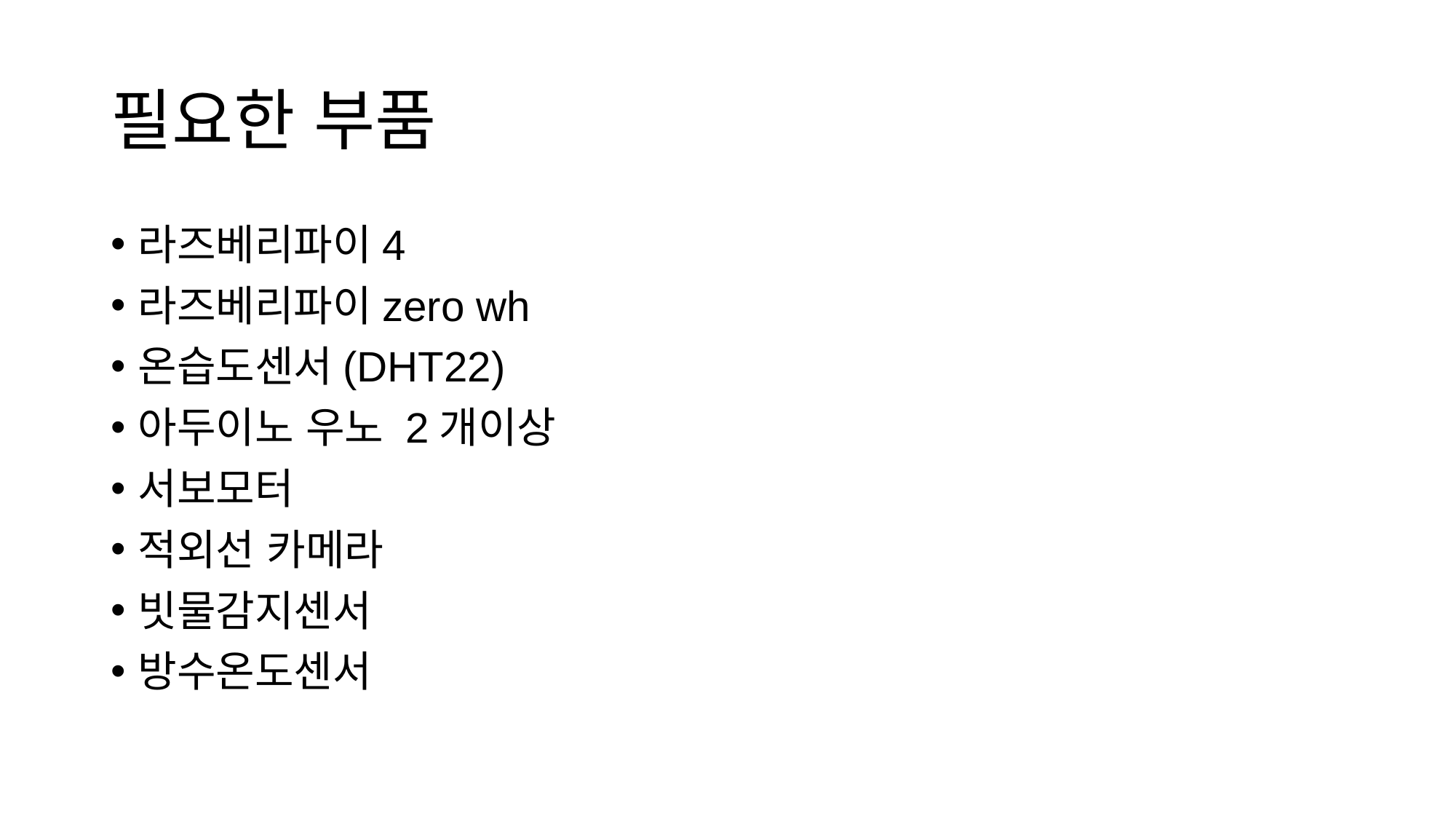

# 필요한 부품
라즈베리파이4
라즈베리파이zero wh
온습도센서(DHT22)
아두이노 우노 2개이상
서보모터
적외선 카메라
빗물감지센서
방수온도센서